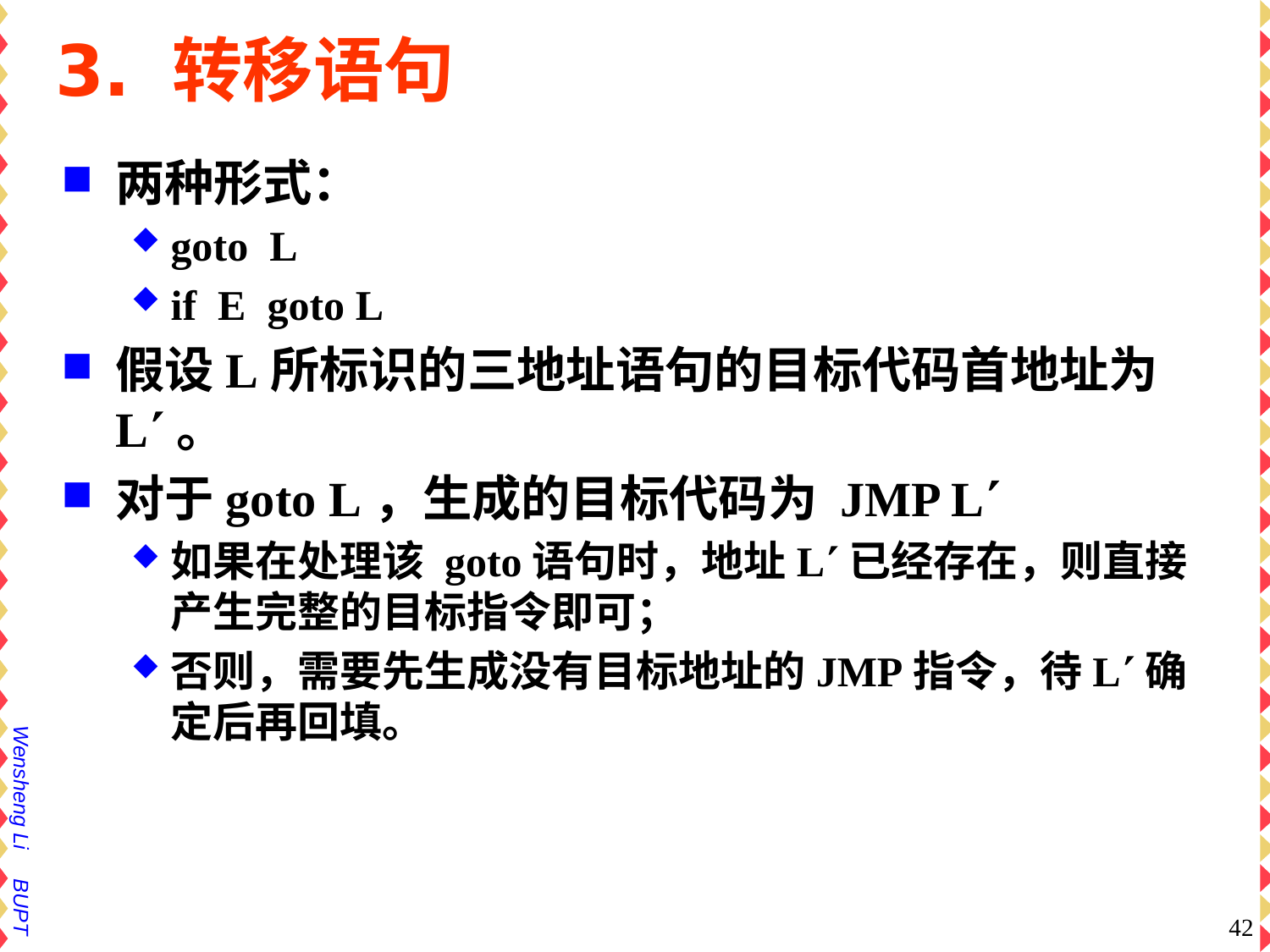

# 3. 转移语句
两种形式：
goto  L
if  E  goto L
假设L所标识的三地址语句的目标代码首地址为L′。
对于goto L，生成的目标代码为 JMP L′
如果在处理该 goto语句时，地址L′已经存在，则直接产生完整的目标指令即可；
否则，需要先生成没有目标地址的JMP指令，待L′确定后再回填。
42